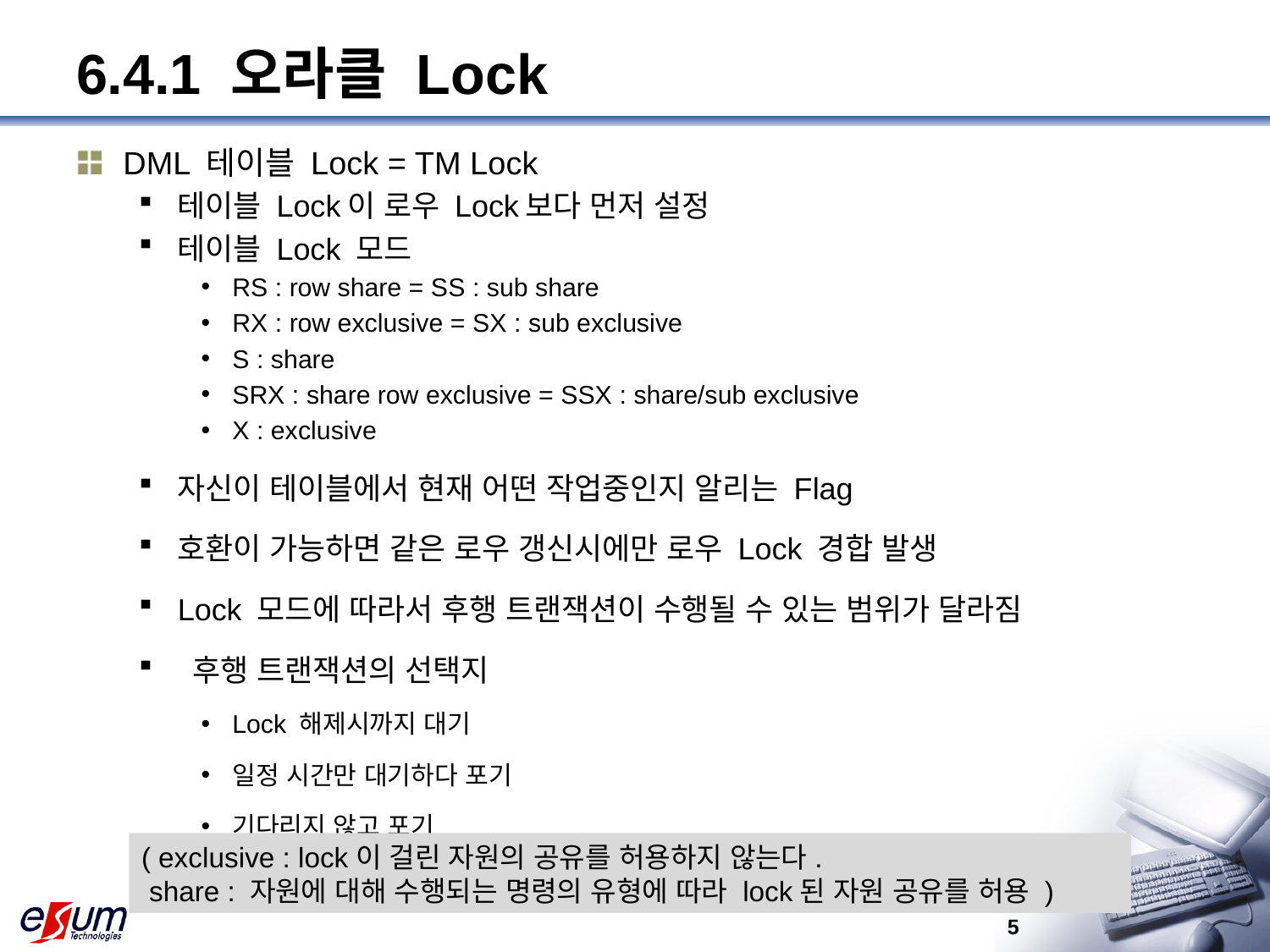

# 6.4.1 오라클 Lock
DML 테이블 Lock = TM Lock
테이블 Lock이 로우 Lock보다 먼저 설정
테이블 Lock 모드
RS : row share = SS : sub share
RX : row exclusive = SX : sub exclusive
S : share
SRX : share row exclusive = SSX : share/sub exclusive
X : exclusive
자신이 테이블에서 현재 어떤 작업중인지 알리는 Flag
호환이 가능하면 같은 로우 갱신시에만 로우 Lock 경합 발생
Lock 모드에 따라서 후행 트랜잭션이 수행될 수 있는 범위가 달라짐
 후행 트랜잭션의 선택지
Lock 해제시까지 대기
일정 시간만 대기하다 포기
기다리지 않고 포기

( exclusive : lock이 걸린 자원의 공유를 허용하지 않는다.
 share : 자원에 대해 수행되는 명령의 유형에 따라 lock된 자원 공유를 허용 )
5